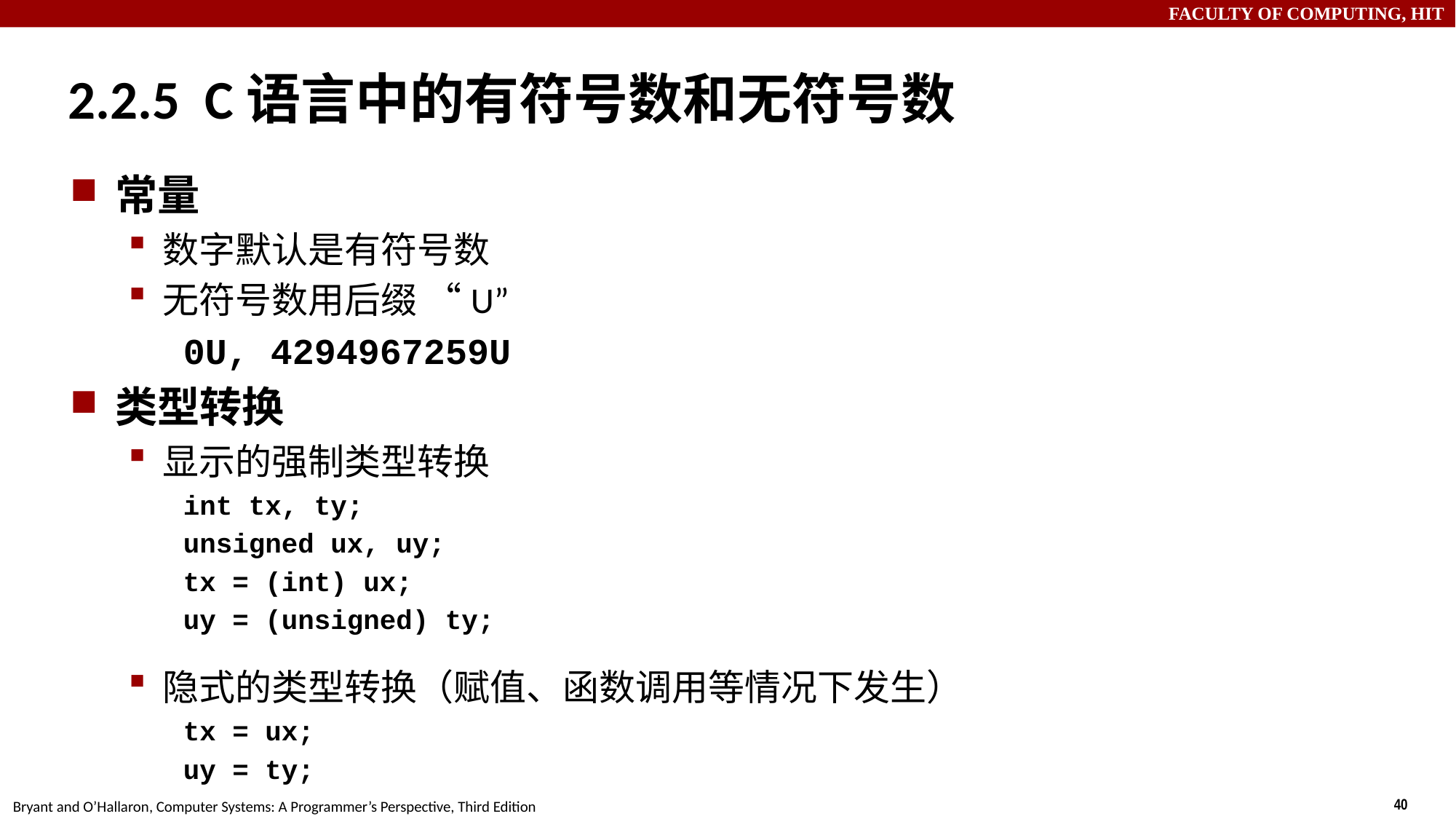

# 2.2.5  C语言中的有符号数和无符号数
常量
数字默认是有符号数
无符号数用后缀 “U”
0U, 4294967259U
类型转换
显示的强制类型转换
int tx, ty;
unsigned ux, uy;
tx = (int) ux;
uy = (unsigned) ty;
隐式的类型转换（赋值、函数调用等情况下发生）
tx = ux;
uy = ty;